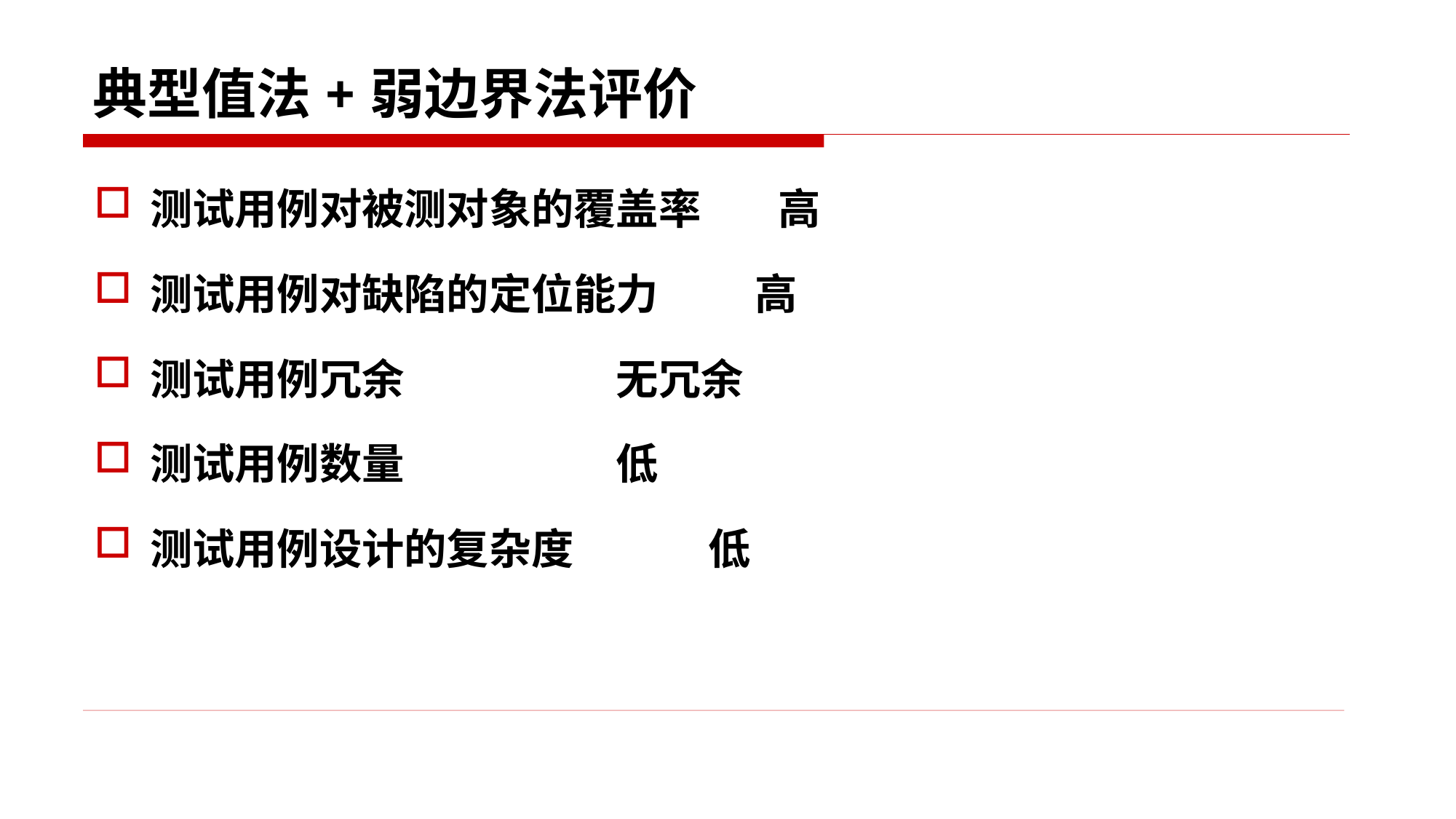

# 典型值法+弱边界法评价
测试用例对被测对象的覆盖率        高
测试用例对缺陷的定位能力          高
测试用例冗余                      无冗余
测试用例数量                      低
测试用例设计的复杂度              低